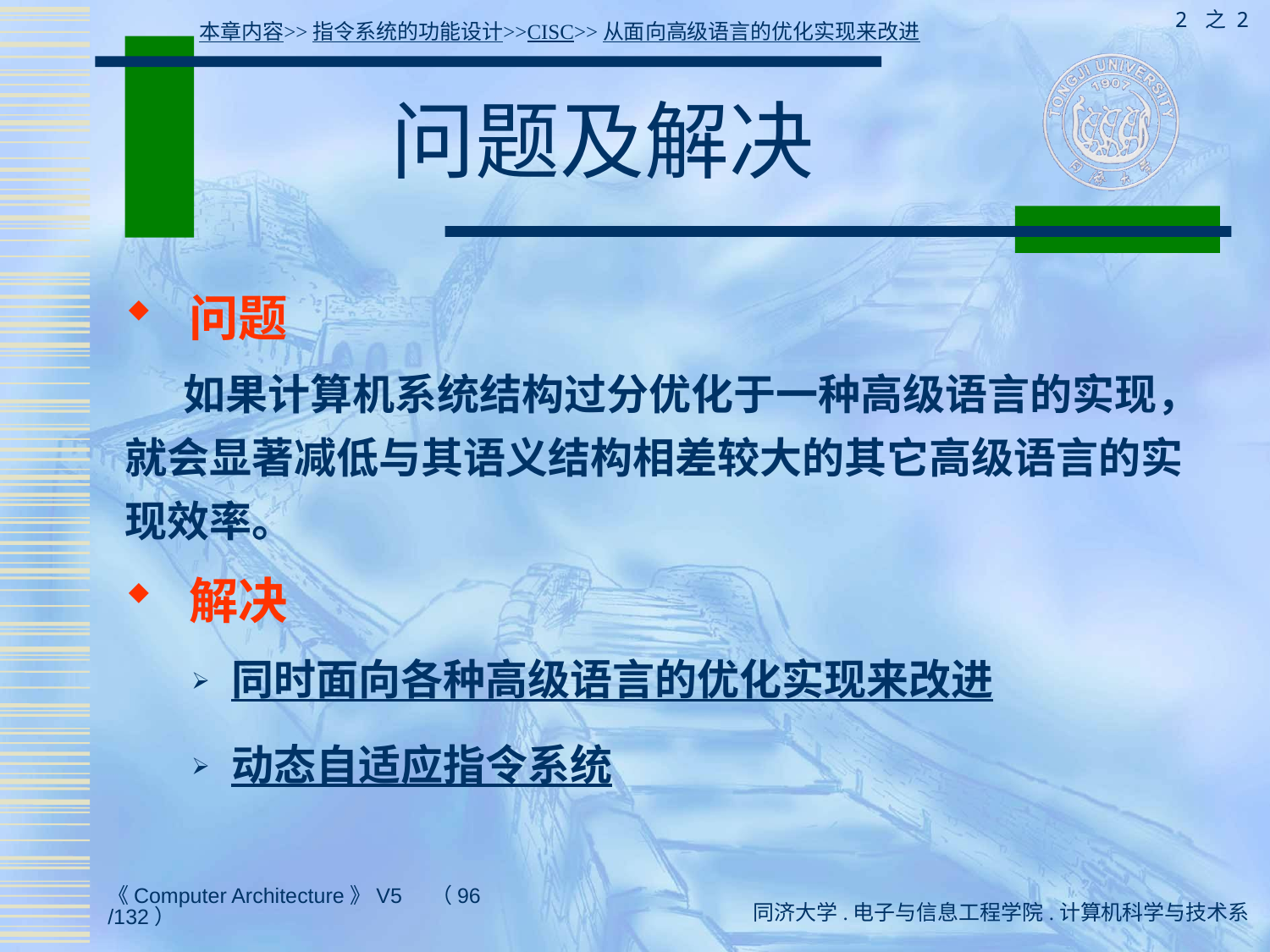

2 之 2
本章内容>>指令系统的功能设计>>CISC>>从面向高级语言的优化实现来改进
# 问题及解决
  问题
     如果计算机系统结构过分优化于一种高级语言的实现，就会显著减低与其语义结构相差较大的其它高级语言的实现效率。
  解决
同时面向各种高级语言的优化实现来改进
动态自适应指令系统